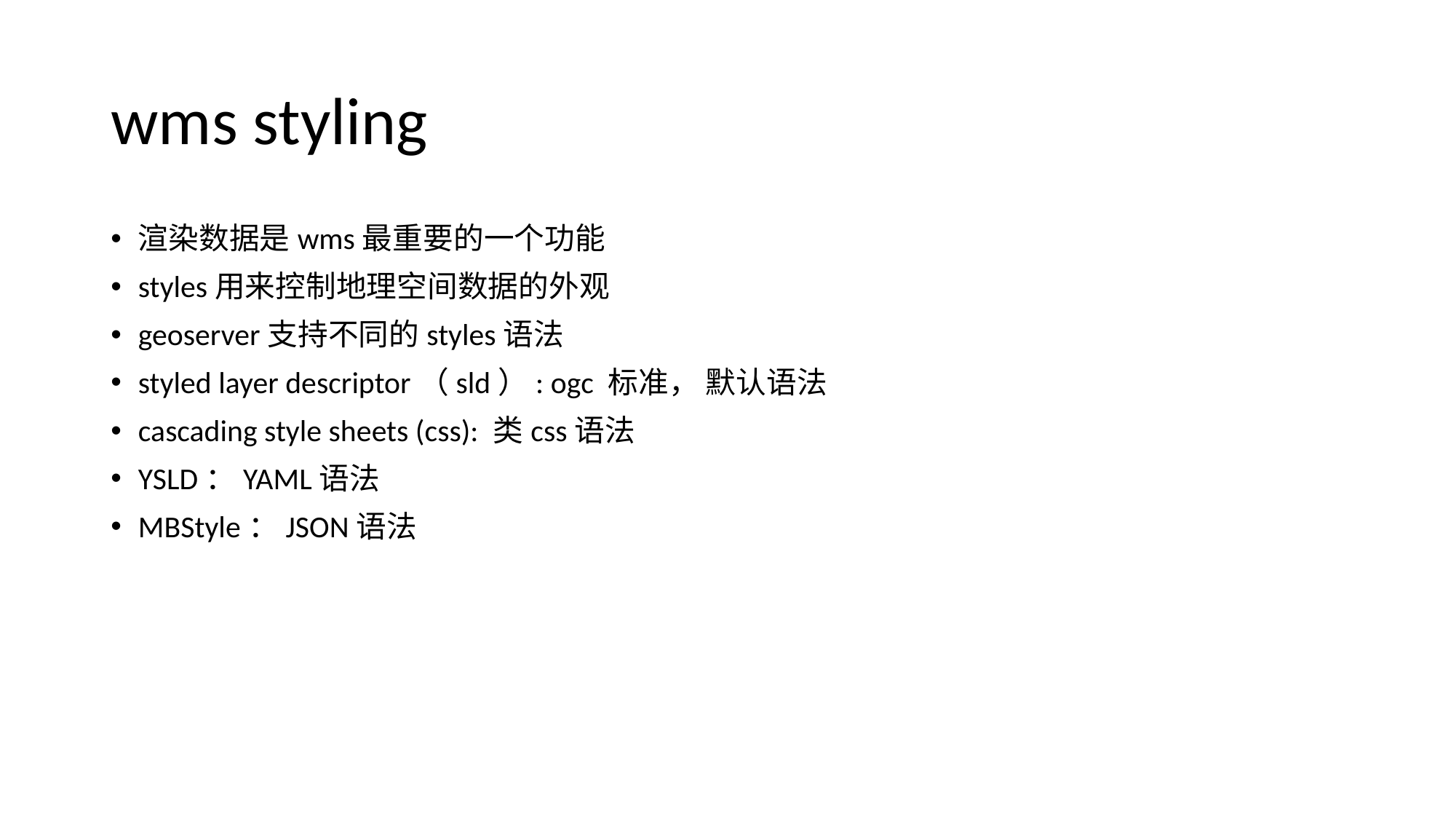

# wms styling
渲染数据是wms最重要的一个功能
styles用来控制地理空间数据的外观
geoserver支持不同的styles语法
styled layer descriptor（sld）: ogc 标准， 默认语法
cascading style sheets (css): 类css语法
YSLD：YAML语法
MBStyle：JSON语法